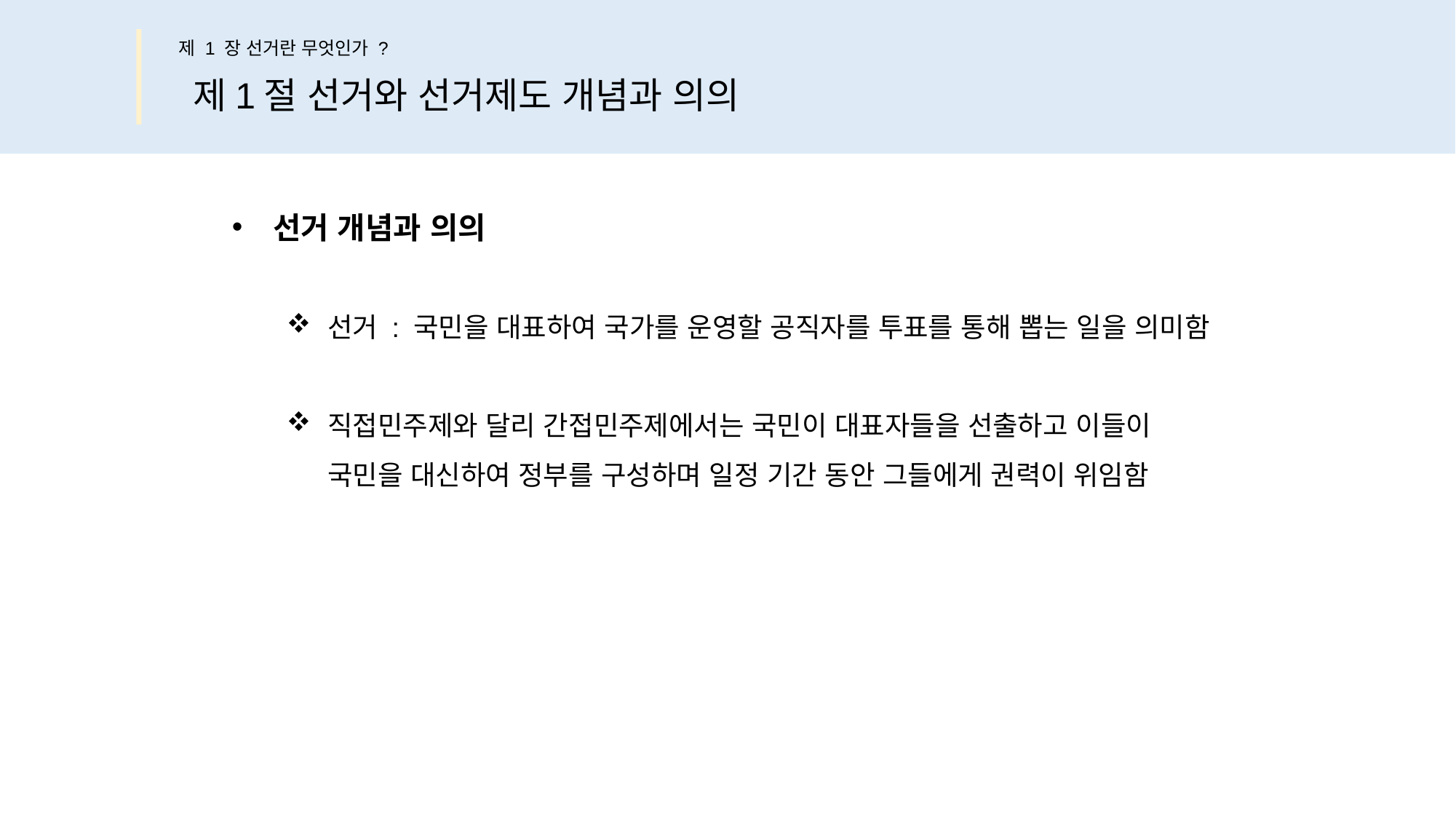

제 1 장 선거란 무엇인가 ?
제1절 선거와 선거제도 개념과 의의
선거 개념과 의의

선거 : 국민을 대표하여 국가를 운영할 공직자를 투표를 통해 뽑는 일을 의미함

직접민주제와 달리 간접민주제에서는 국민이 대표자들을 선출하고 이들이
국민을 대신하여 정부를 구성하며 일정 기간 동안 그들에게 권력이 위임함